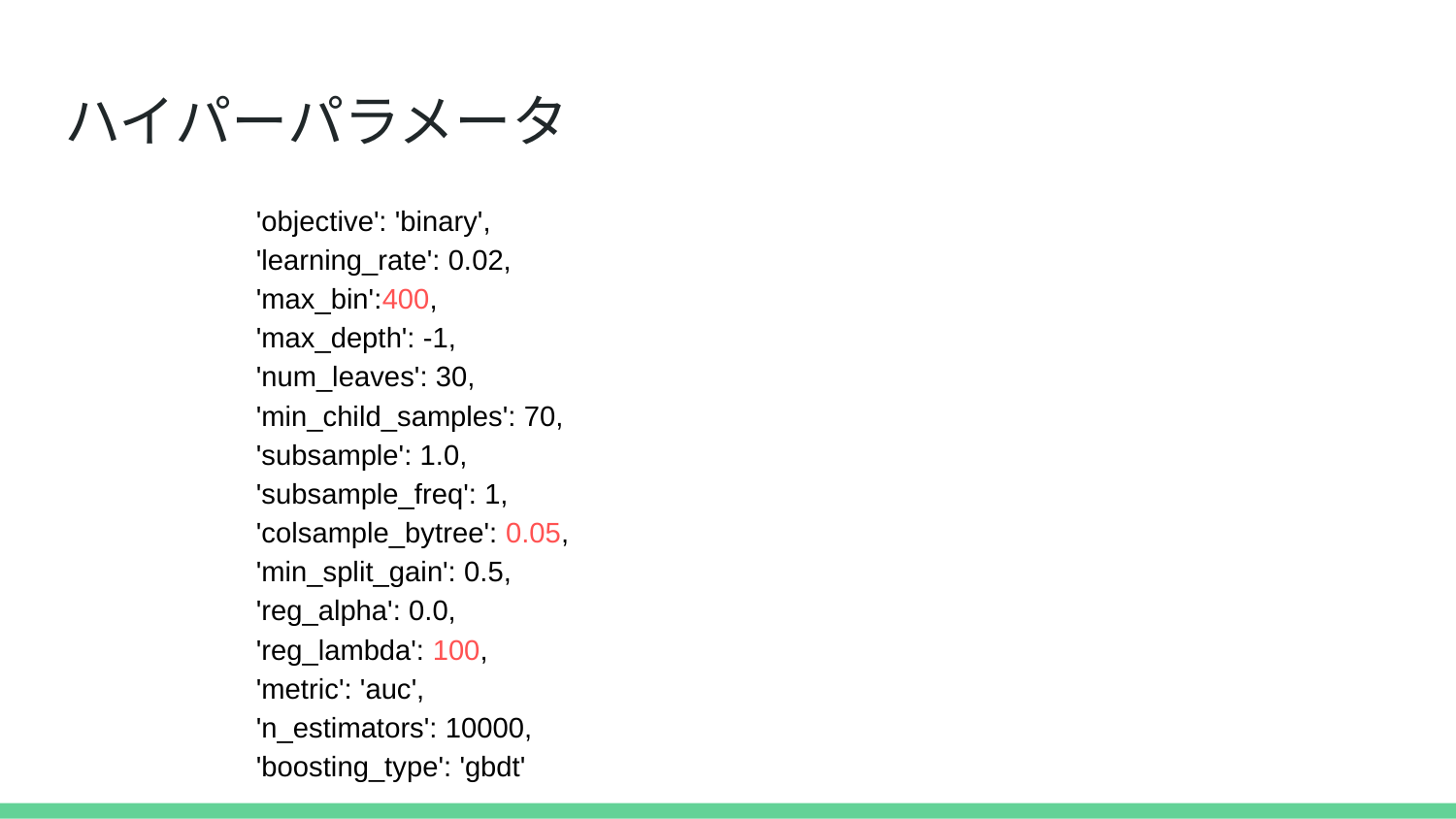

# ハイパーパラメータ
'objective': 'binary',
'learning_rate': 0.02,
'max_bin':400,
'max_depth': -1,
'num_leaves': 30,
'min_child_samples': 70,
'subsample': 1.0,
'subsample_freq': 1,
'colsample_bytree': 0.05,
'min_split_gain': 0.5,
'reg_alpha': 0.0,
'reg_lambda': 100,
'metric': 'auc',
'n_estimators': 10000,
'boosting_type': 'gbdt'